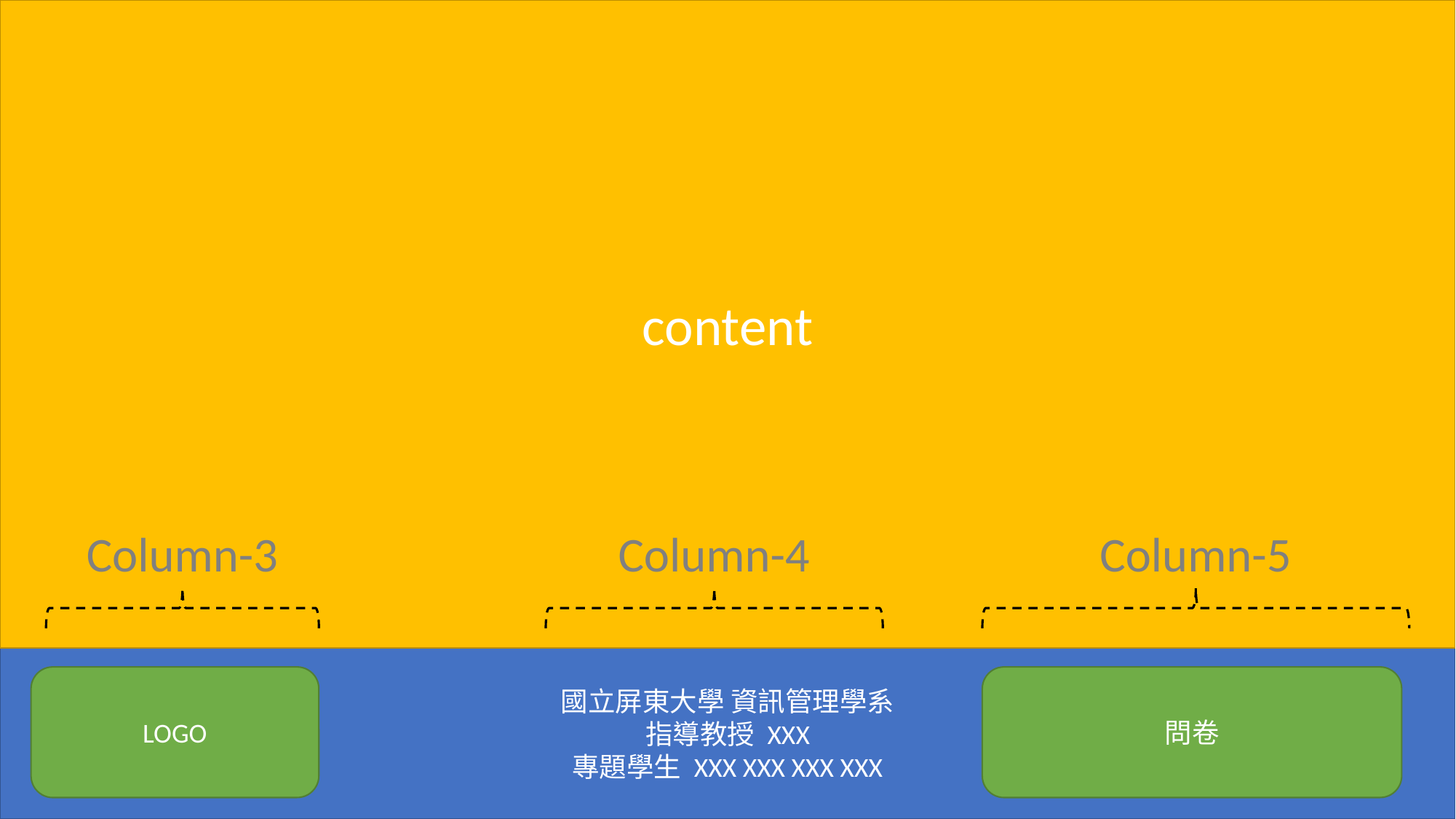

content

Column-3
Column-4
Column-5
國立屏東大學 資訊管理學系
指導教授 XXX
專題學生 XXX XXX XXX XXX
LOGO
問卷